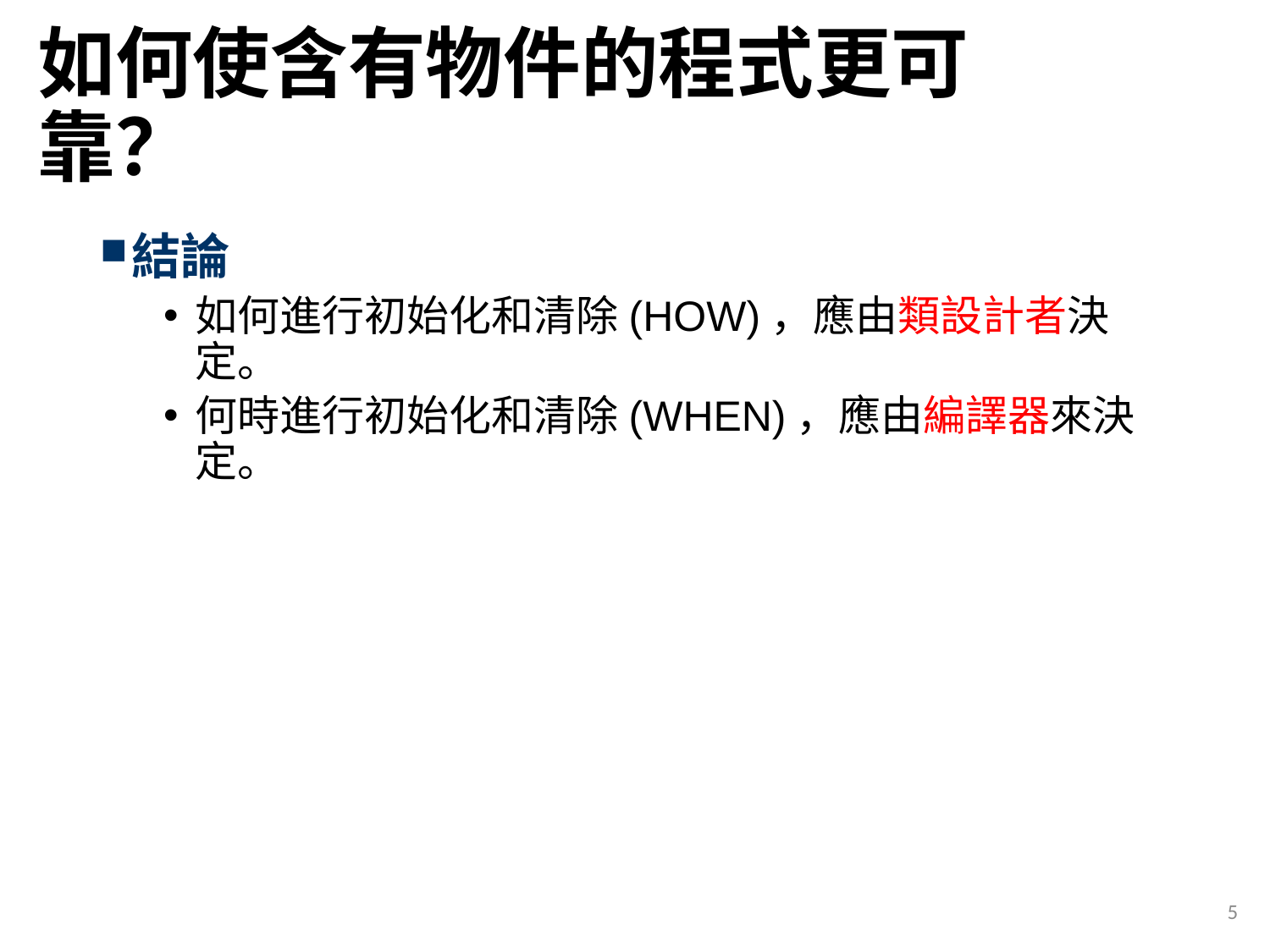

# 如何使含有物件的程式更可靠？
結論
如何進行初始化和清除(HOW)，應由類設計者決定。
何時進行初始化和清除(WHEN)，應由編譯器來決定。
5